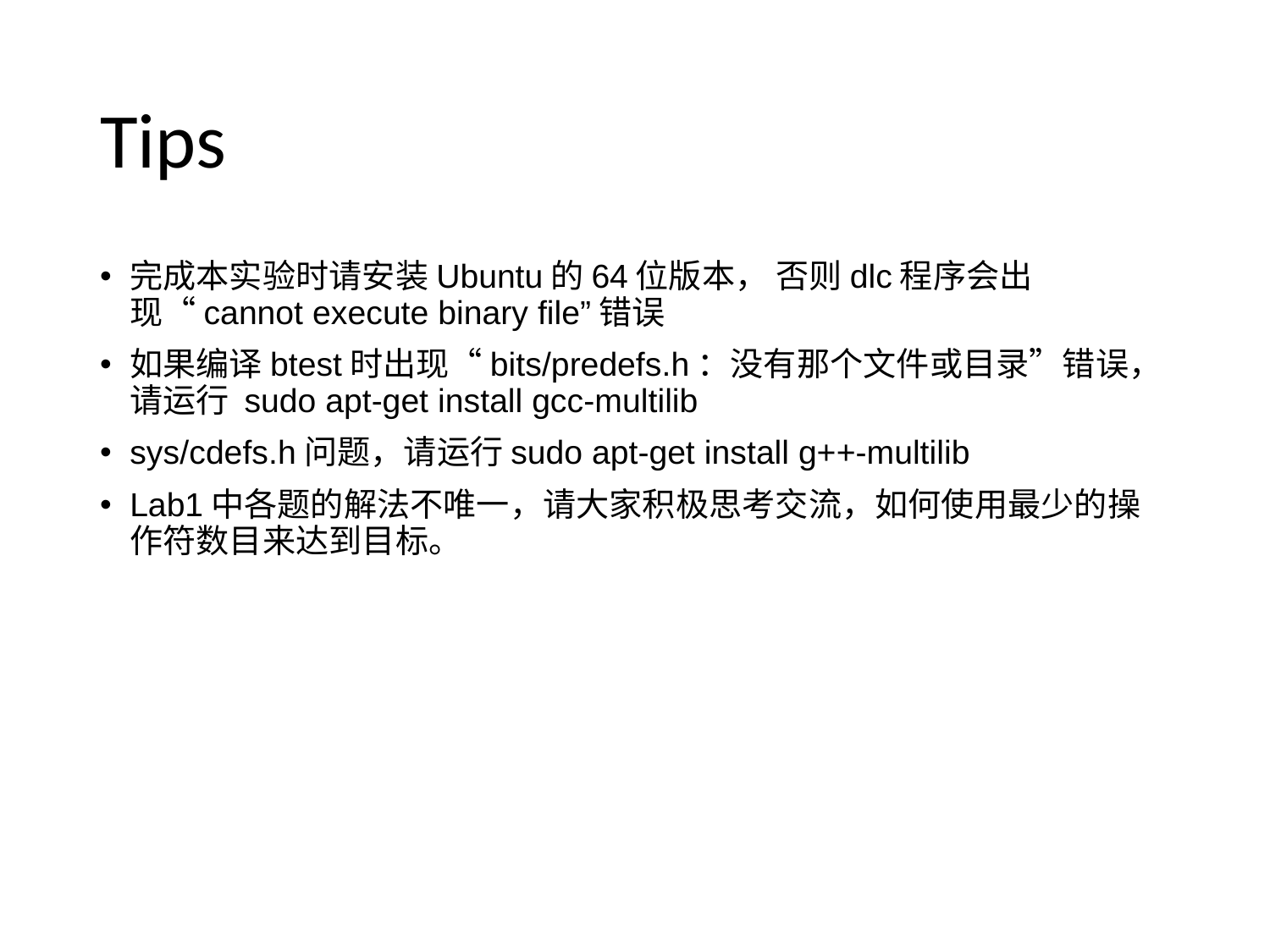

# Tips
完成本实验时请安装Ubuntu的64位版本， 否则dlc程序会出现“cannot execute binary file”错误
如果编译btest时出现“bits/predefs.h：没有那个文件或目录”错误，请运行 sudo apt-get install gcc-multilib
sys/cdefs.h问题，请运行sudo apt-get install g++-multilib
Lab1中各题的解法不唯一，请大家积极思考交流，如何使用最少的操作符数目来达到目标。